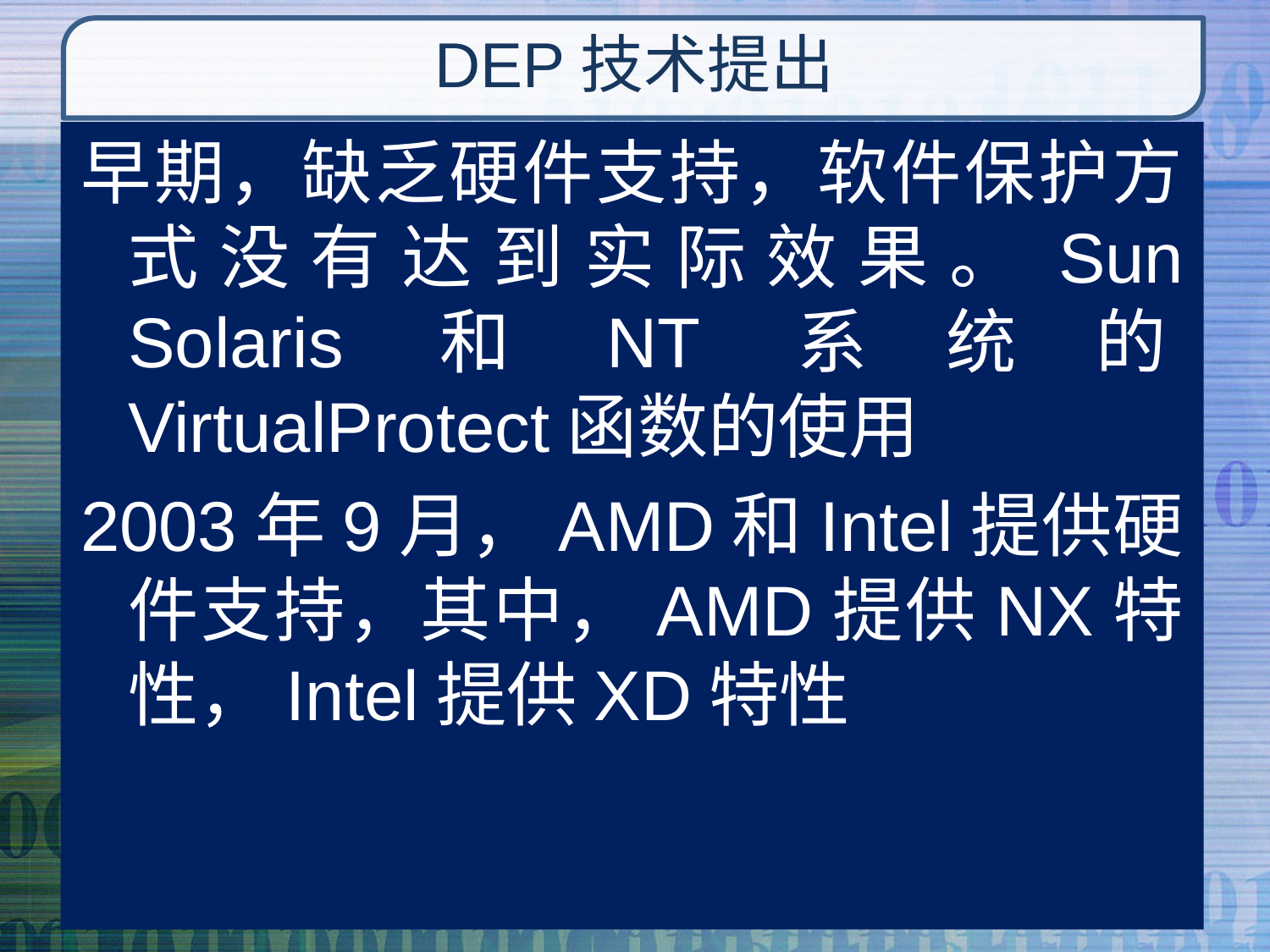

# DEP技术提出
早期，缺乏硬件支持，软件保护方式没有达到实际效果。Sun Solaris和NT系统的VirtualProtect函数的使用
2003年9月，AMD和Intel提供硬件支持，其中，AMD提供NX特性，Intel提供XD特性